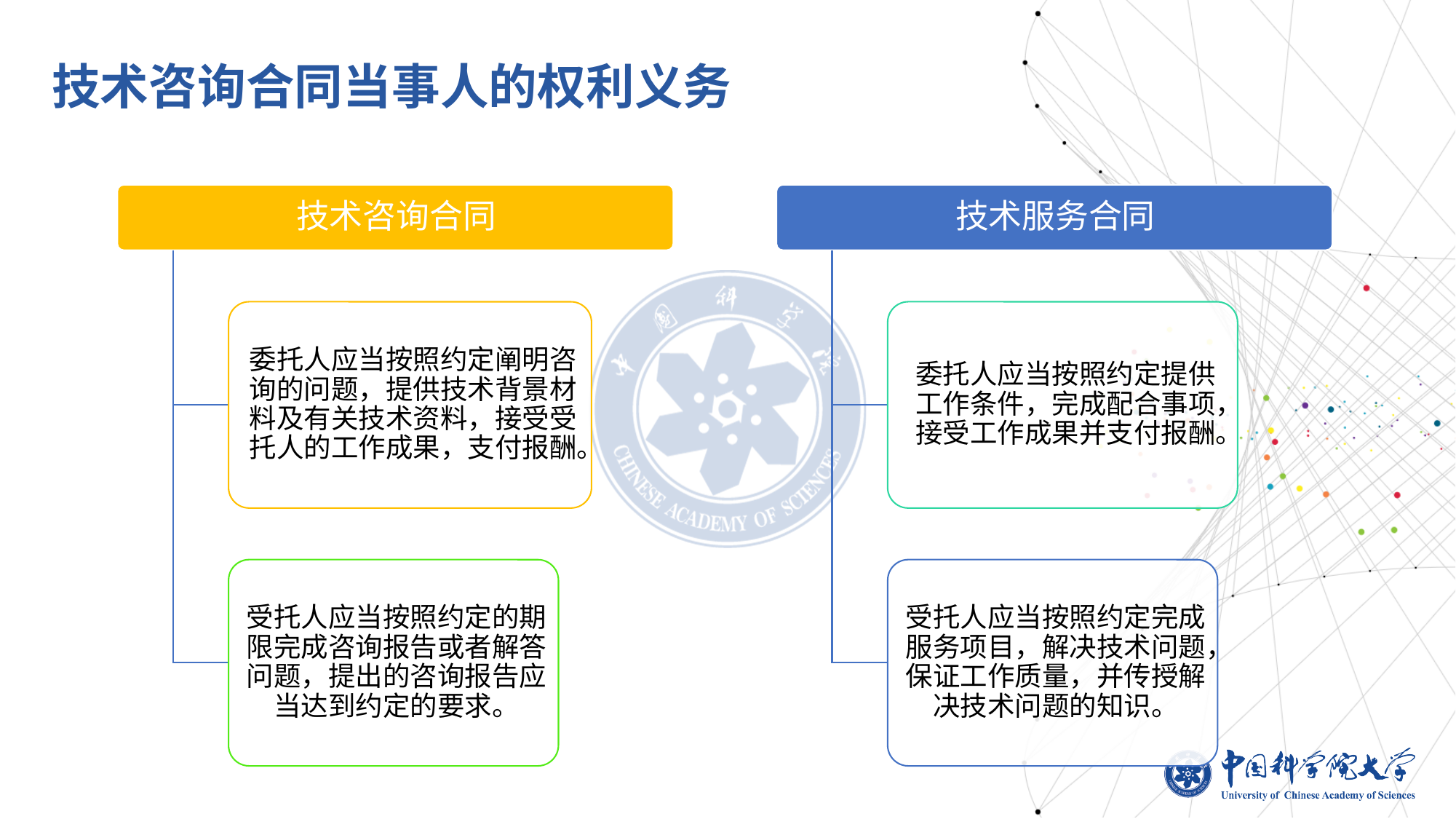

技术咨询合同当事人的权利义务
技术咨询合同
委托人应当按照约定阐明咨询的问题，提供技术背景材料及有关技术资料，接受受托人的工作成果，支付报酬。
受托人应当按照约定的期限完成咨询报告或者解答问题，提出的咨询报告应当达到约定的要求。
技术服务合同
委托人应当按照约定提供工作条件，完成配合事项，接受工作成果并支付报酬。
受托人应当按照约定完成服务项目，解决技术问题，保证工作质量，并传授解决技术问题的知识。